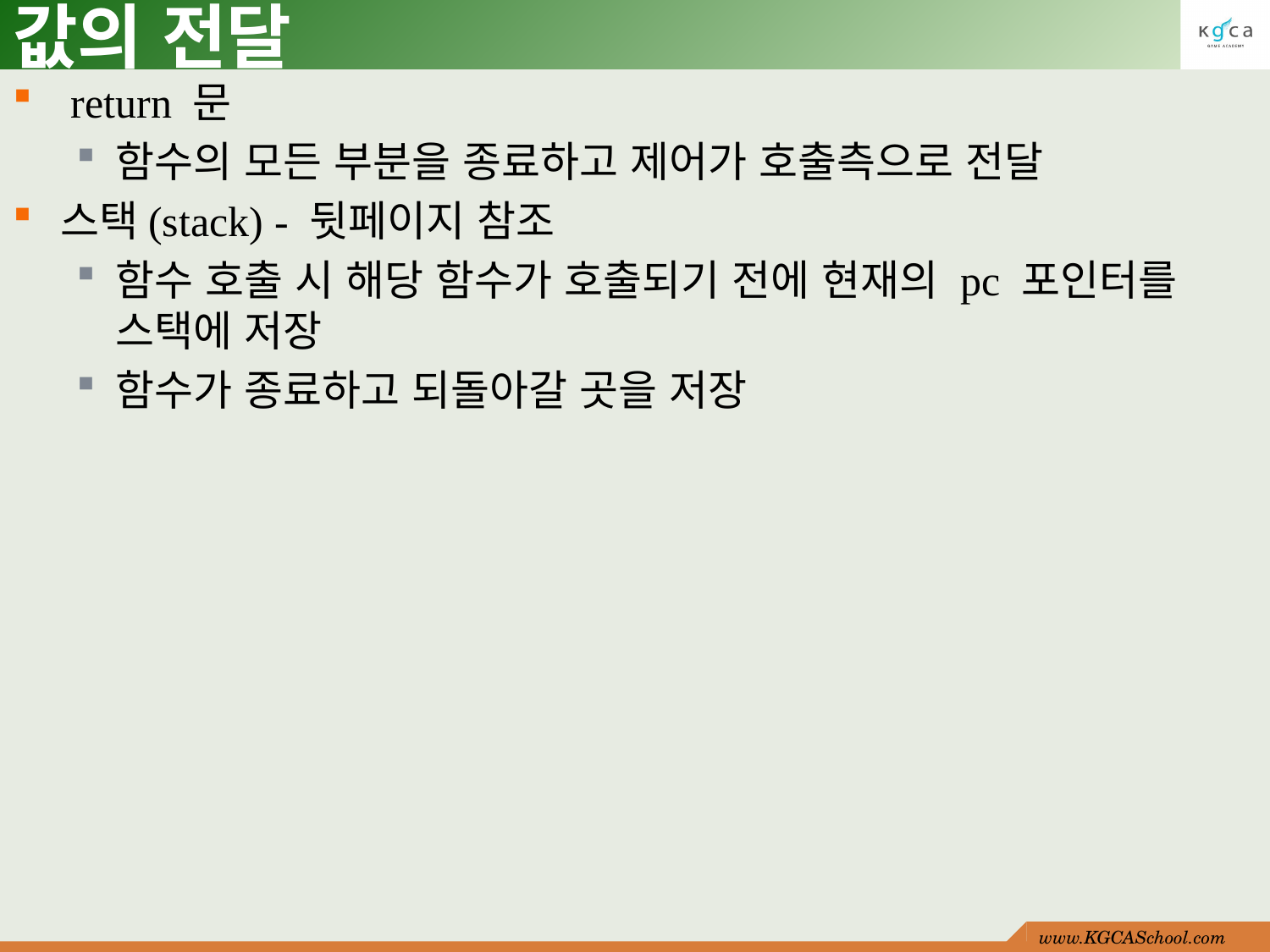

# 값의 전달
 return 문
함수의 모든 부분을 종료하고 제어가 호출측으로 전달
스택(stack) - 뒷페이지 참조
함수 호출 시 해당 함수가 호출되기 전에 현재의 pc 포인터를 스택에 저장
함수가 종료하고 되돌아갈 곳을 저장